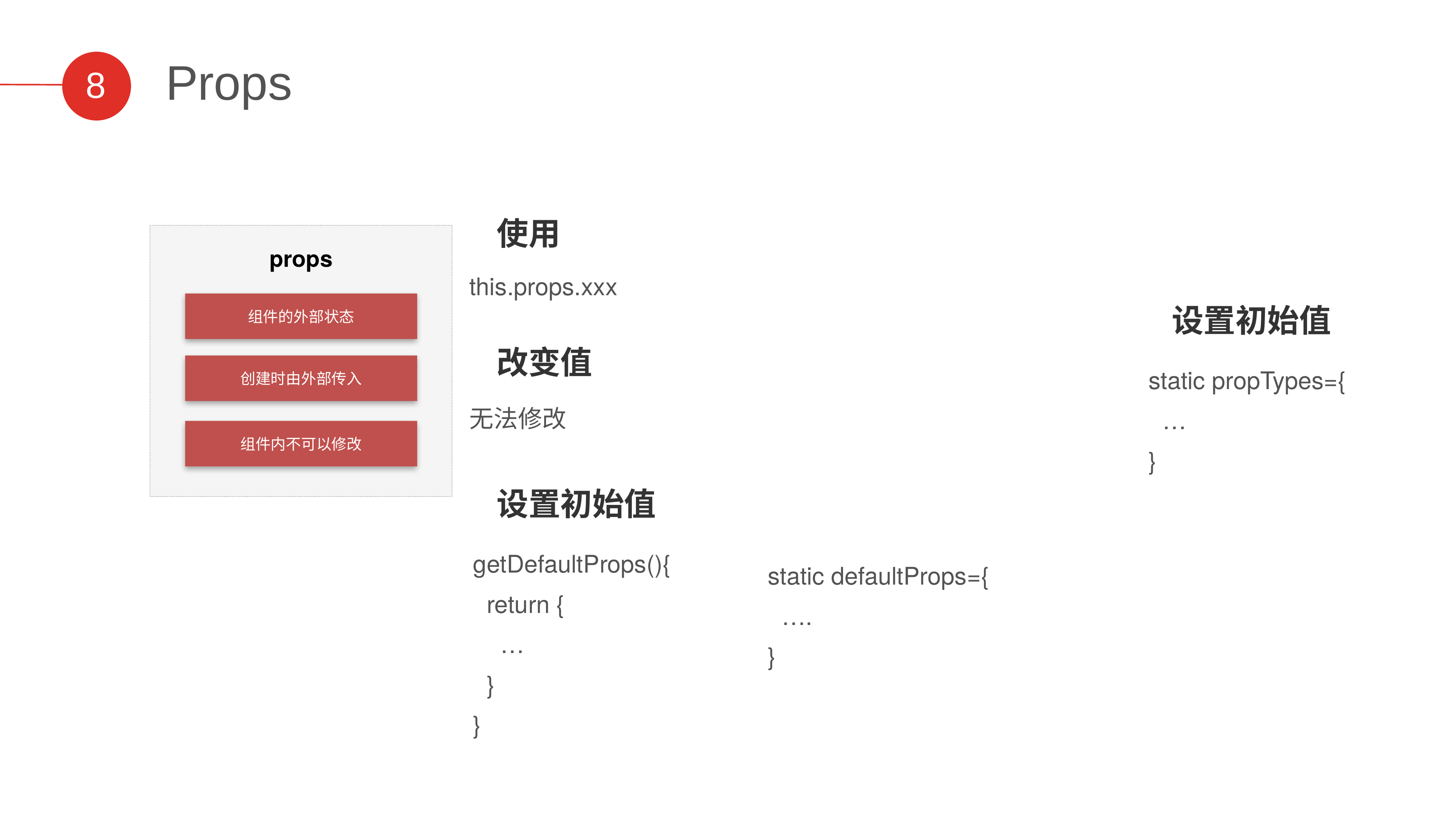

Props

8

使用

props
组件的外部状态
创建时由外部传入
组件内不可以修改
this.props.xxx
设置初始值
改变值
static propTypes={
…
}
无法修改
设置初始值
getDefaultProps(){
return {
…
}
}
static defaultProps={
….
}